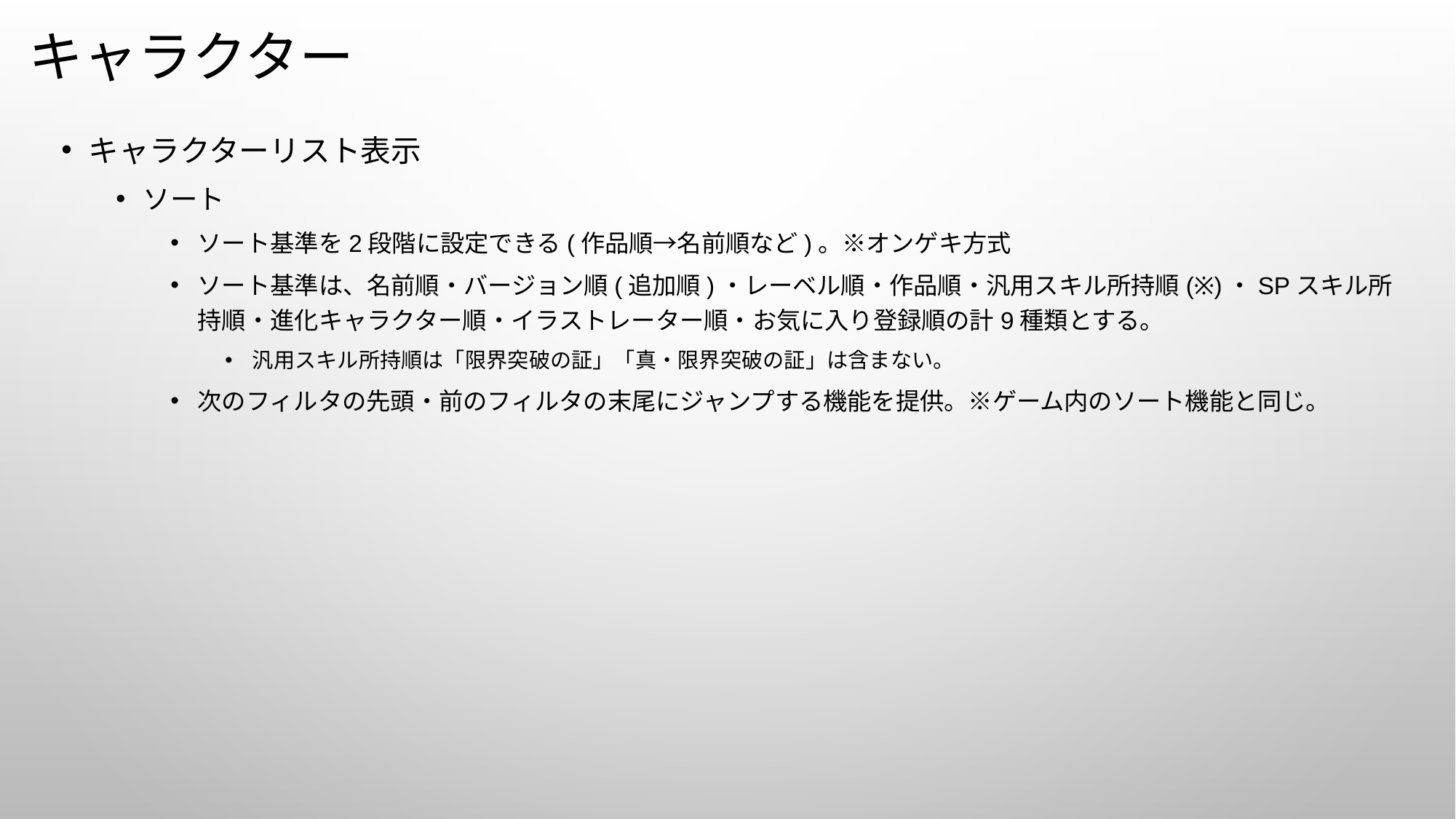

# キャラクター
キャラクターリスト表示
ソート
ソート基準を2段階に設定できる(作品順→名前順など)。※オンゲキ方式
ソート基準は、名前順・バージョン順(追加順)・レーベル順・作品順・汎用スキル所持順(※)・SPスキル所持順・進化キャラクター順・イラストレーター順・お気に入り登録順の計9種類とする。
汎用スキル所持順は「限界突破の証」「真・限界突破の証」は含まない。
次のフィルタの先頭・前のフィルタの末尾にジャンプする機能を提供。※ゲーム内のソート機能と同じ。